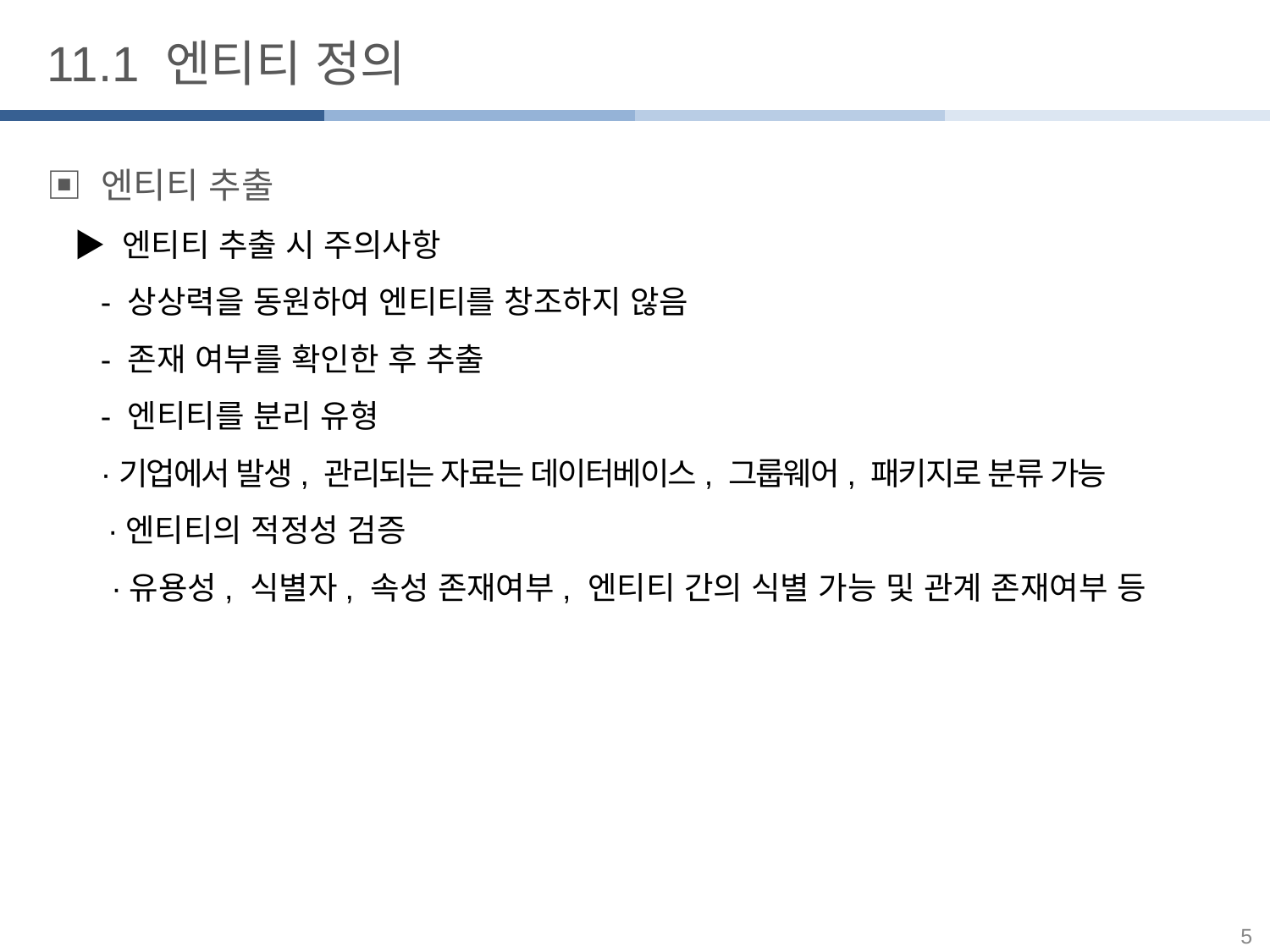

11.1 엔티티 정의
▣ 엔티티 추출
   ▶ 엔티티 추출 시 주의사항
      - 상상력을 동원하여 엔티티를 창조하지 않음
      - 존재 여부를 확인한 후 추출
      - 엔티티를 분리 유형
      ·기업에서 발생, 관리되는 자료는 데이터베이스, 그룹웨어, 패키지로 분류 가능
   ·엔티티의 적정성 검증
   ·유용성, 식별자, 속성 존재여부, 엔티티 간의 식별 가능 및 관계 존재여부 등

5